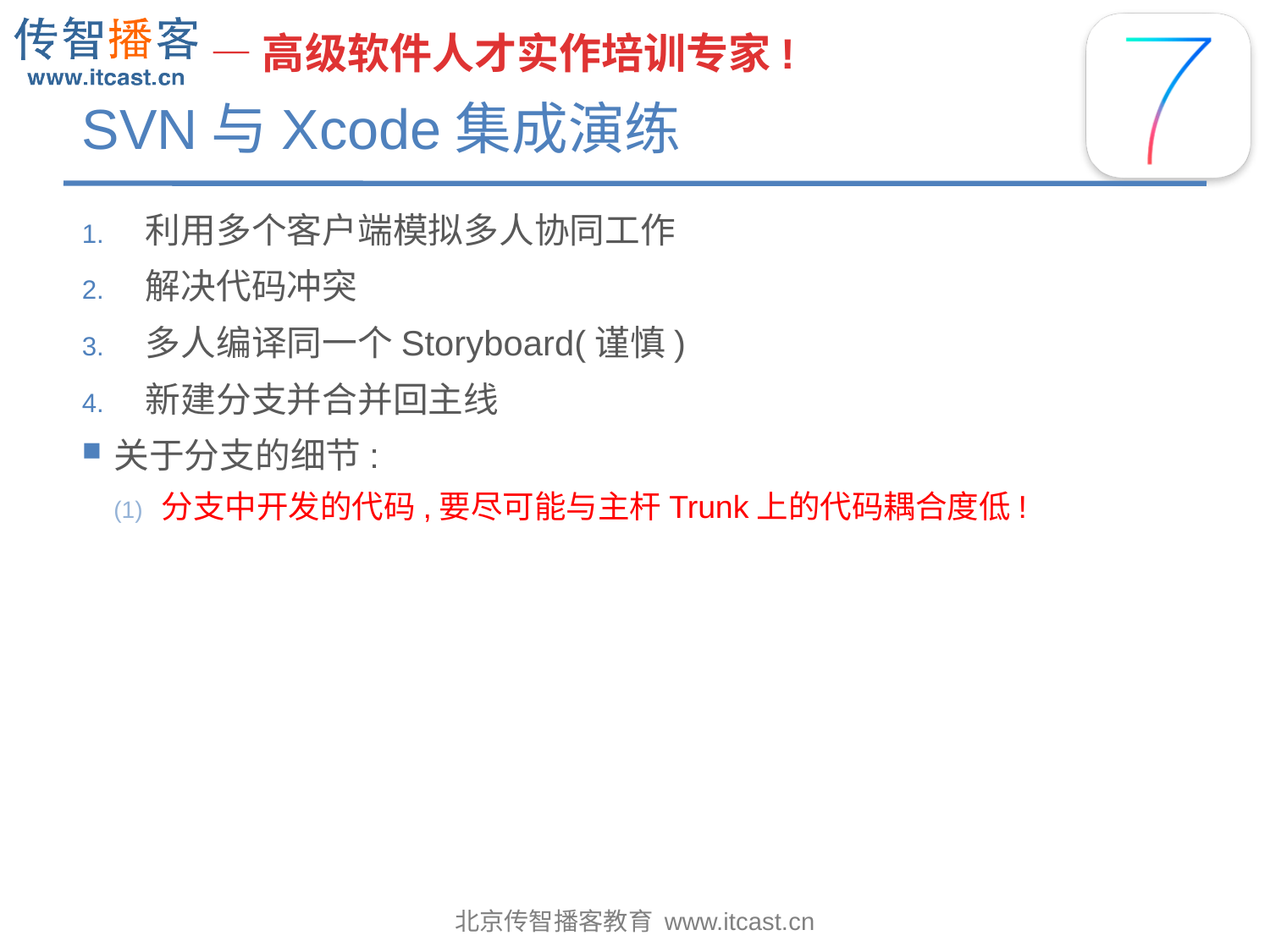

# SVN与Xcode集成演练
利用多个客户端模拟多人协同工作
解决代码冲突
多人编译同一个Storyboard(谨慎)
新建分支并合并回主线
关于分支的细节:
分支中开发的代码,要尽可能与主杆Trunk上的代码耦合度低!